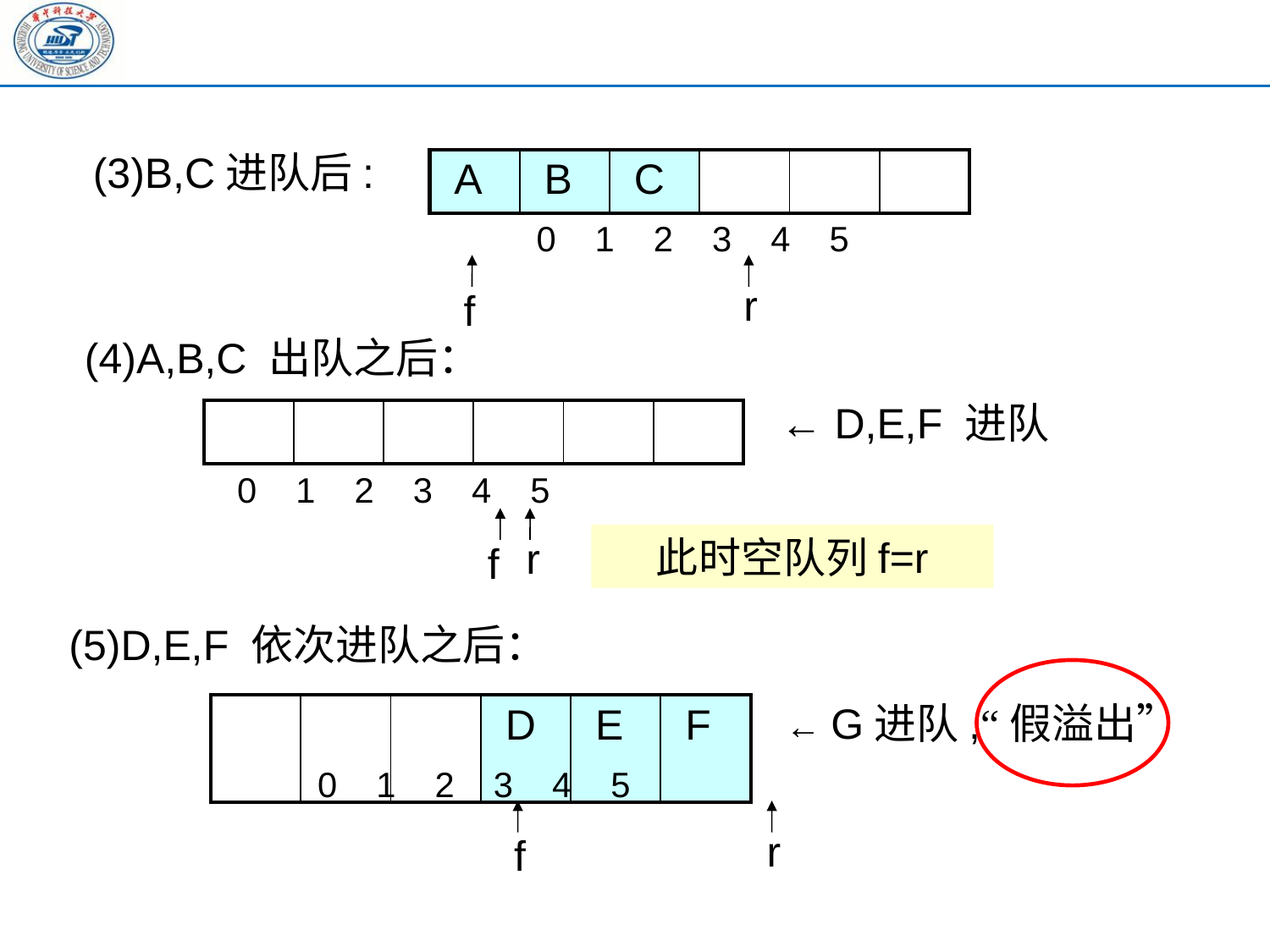

(3)B,C进队后:
| A | B | C |  |  |  |
| --- | --- | --- | --- | --- | --- |
0    1    2    3    4    5

r
f
# (4)A,B,C 出队之后：
← D,E,F 进队
|  |  |  |  |  |  |
| --- | --- | --- | --- | --- | --- |
0    1    2    3    4    5

此时空队列f=r
r
f
(5)D,E,F 依次进队之后：

← G进队,“假溢出”
|  |  |  | D | E | F |
| --- | --- | --- | --- | --- | --- |
0    1    2    3    4    5

r
f